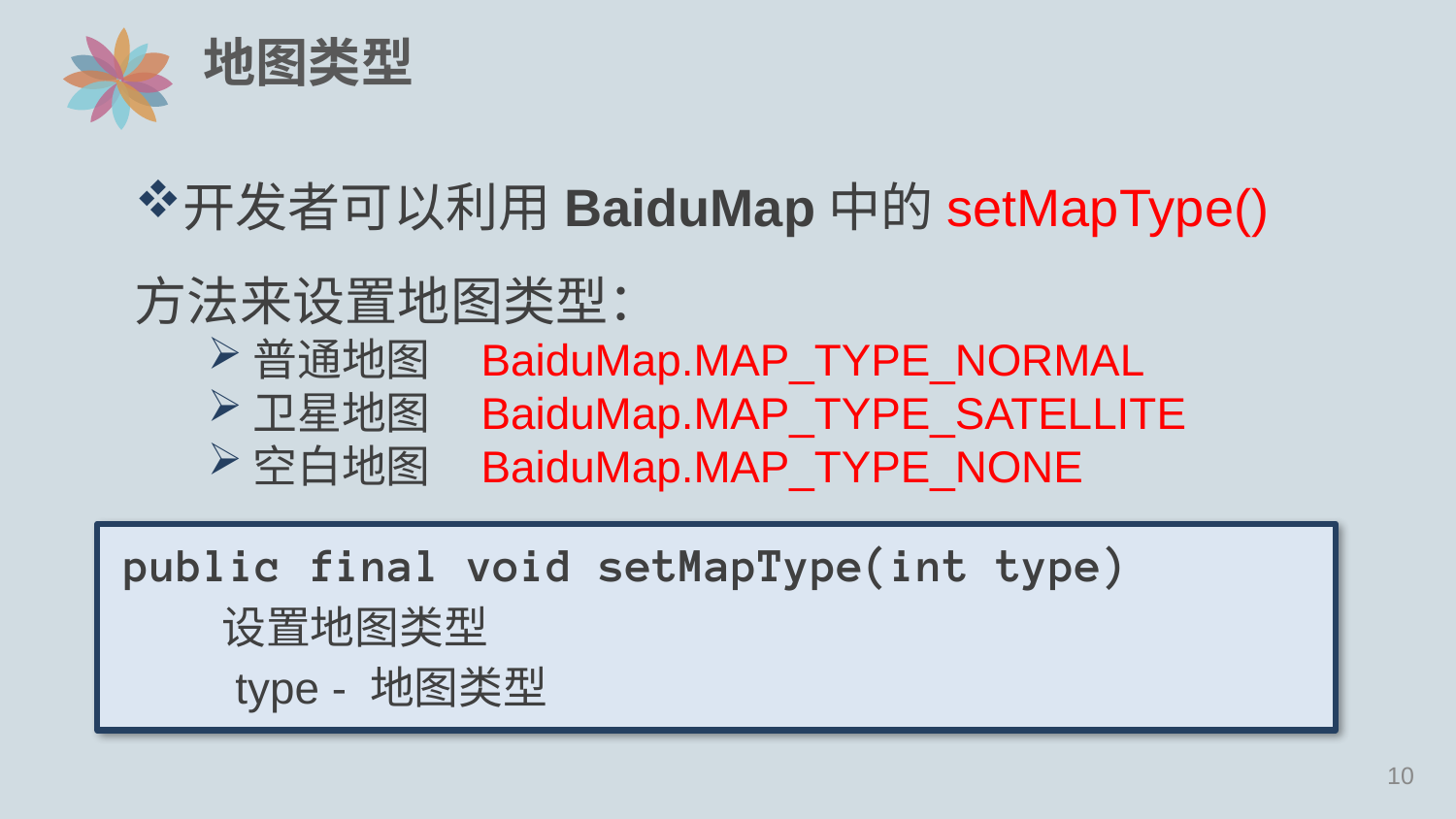

# 地图类型
开发者可以利用BaiduMap中的setMapType()方法来设置地图类型：
普通地图    BaiduMap.MAP_TYPE_NORMAL
卫星地图    BaiduMap.MAP_TYPE_SATELLITE
空白地图    BaiduMap.MAP_TYPE_NONE

 public final void setMapType(int type)
          设置地图类型
          type - 地图类型
10